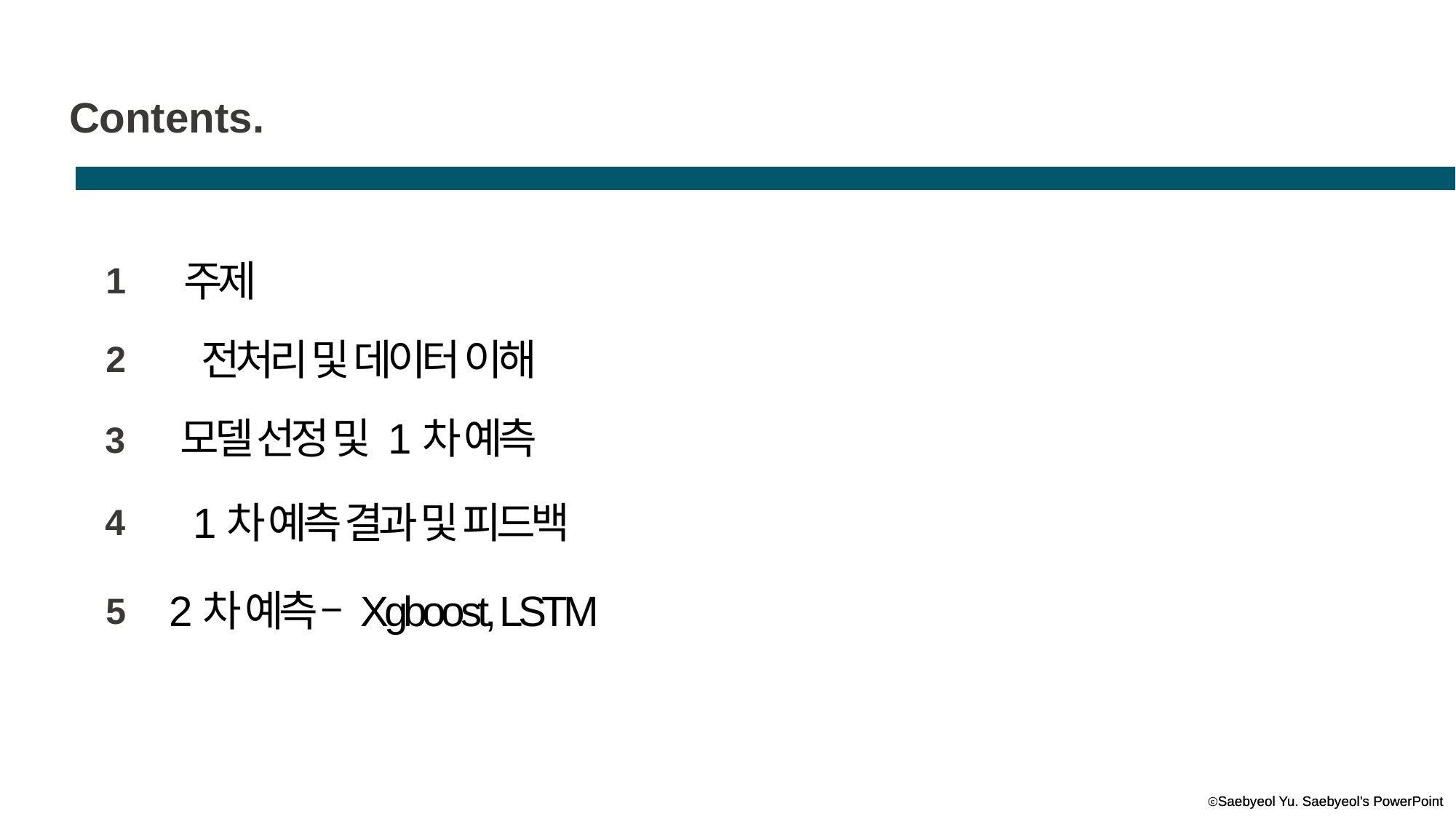

Contents.
주제
1
전처리 및 데이터 이해
2
모델 선정 및 1차 예측
3
1차 예측 결과 및 피드백
4
2차 예측 – Xgboost, LSTM
5
ⓒSaebyeol Yu. Saebyeol’s PowerPoint